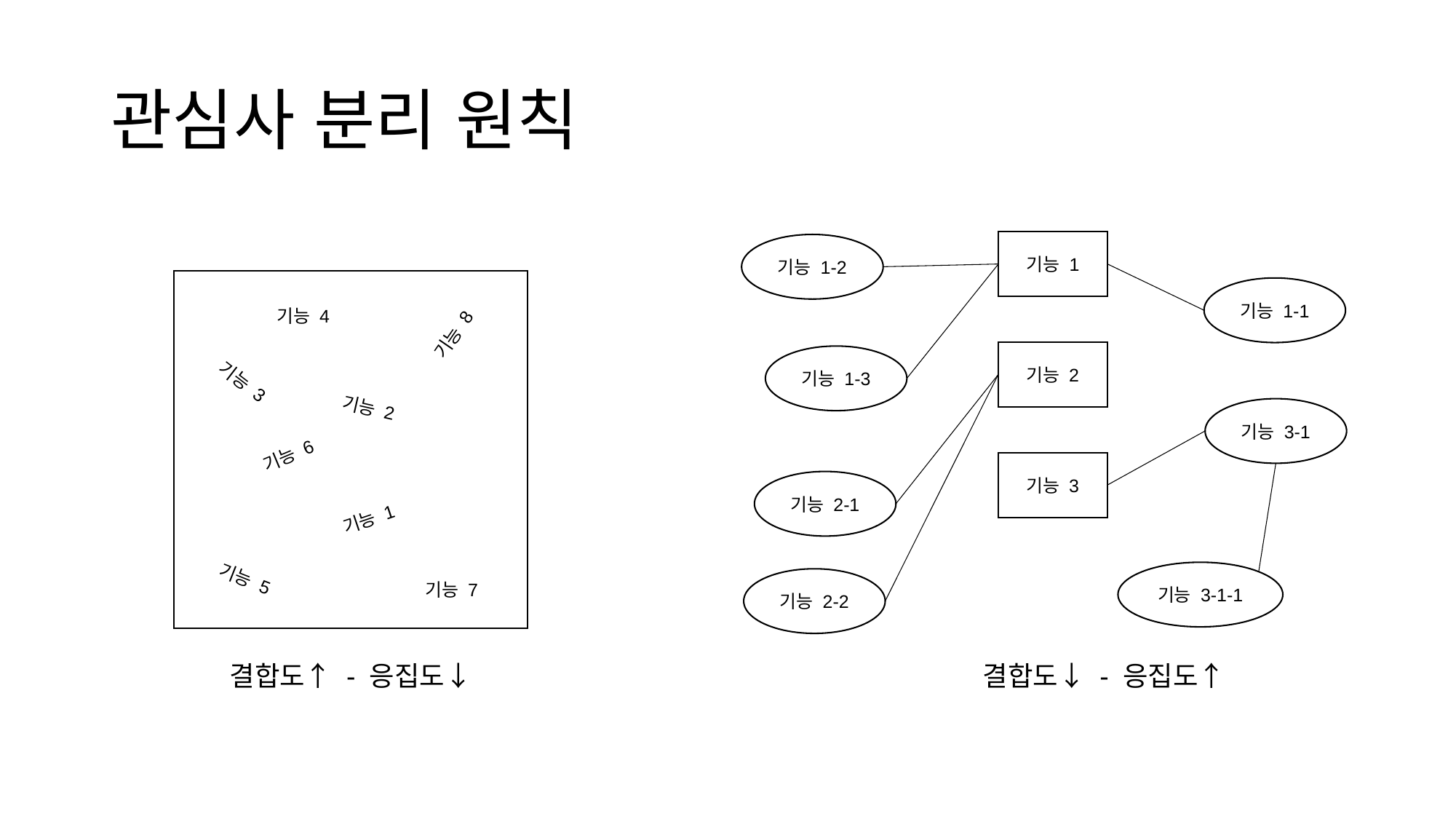

# 관심사 분리 원칙
기능 1
기능 1-2

기능 1-1
기능 4
기능 8
기능 2
기능 1-3
기능 3
기능 2
기능 3-1
기능 6
기능 3
기능 2-1
기능 1
기능 5
기능 3-1-1
기능 2-2
기능 7
결합도↑ - 응집도↓
결합도↓ - 응집도↑